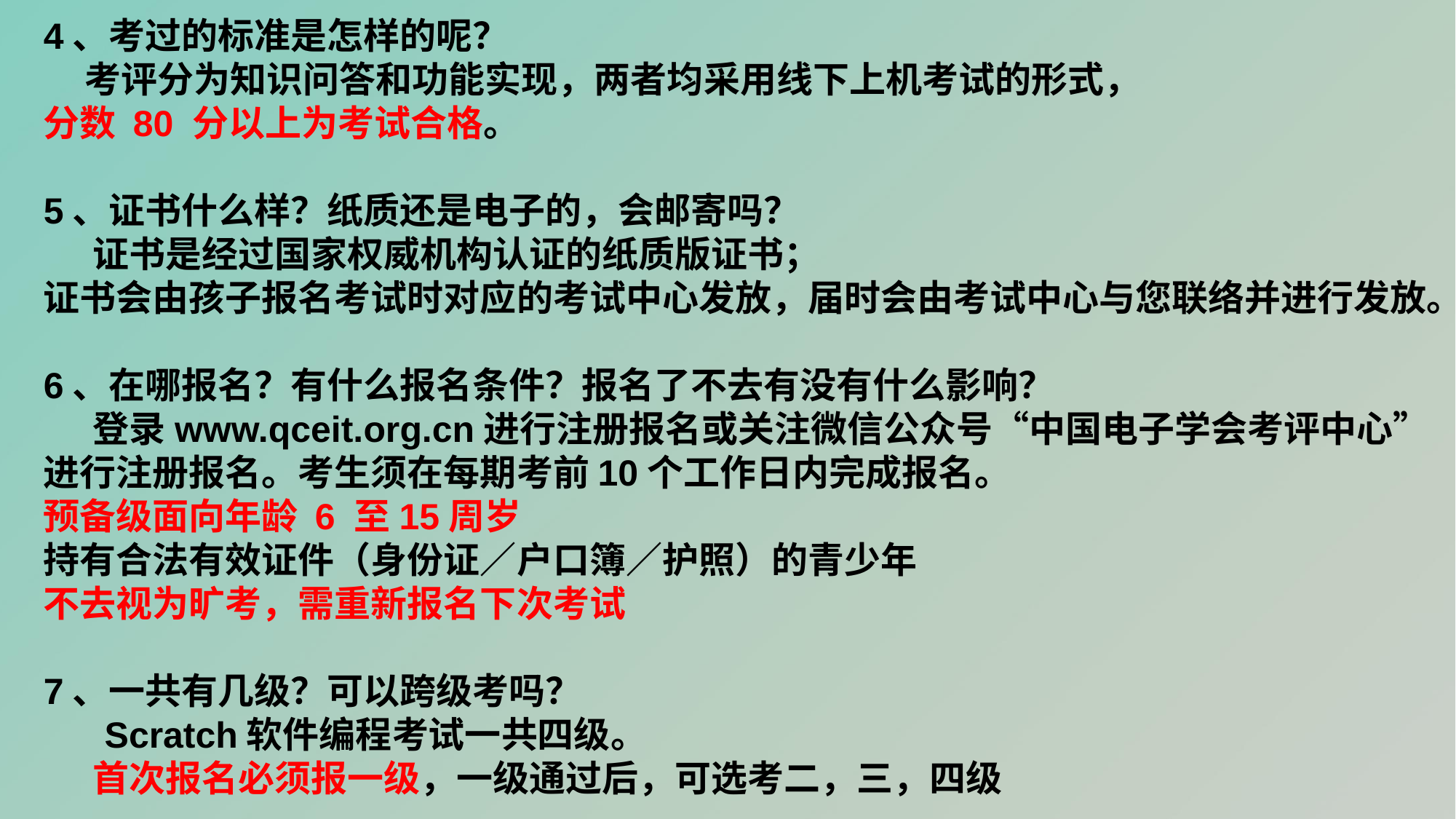

4、考过的标准是怎样的呢？
    考评分为知识问答和功能实现，两者均采用线下上机考试的形式，
分数 80 分以上为考试合格。

5、证书什么样？纸质还是电子的，会邮寄吗？
     证书是经过国家权威机构认证的纸质版证书；
证书会由孩子报名考试时对应的考试中心发放，届时会由考试中心与您联络并进行发放。

6、在哪报名？有什么报名条件？报名了不去有没有什么影响？
     登录www.qceit.org.cn进行注册报名或关注微信公众号“中国电子学会考评中心”
进行注册报名。考生须在每期考前10个工作日内完成报名。
预备级面向年龄 6 至15周岁
持有合法有效证件（身份证／户口簿／护照）的青少年
不去视为旷考，需重新报名下次考试

7、一共有几级？可以跨级考吗？
      Scratch软件编程考试一共四级。
     首次报名必须报一级，一级通过后，可选考二，三，四级